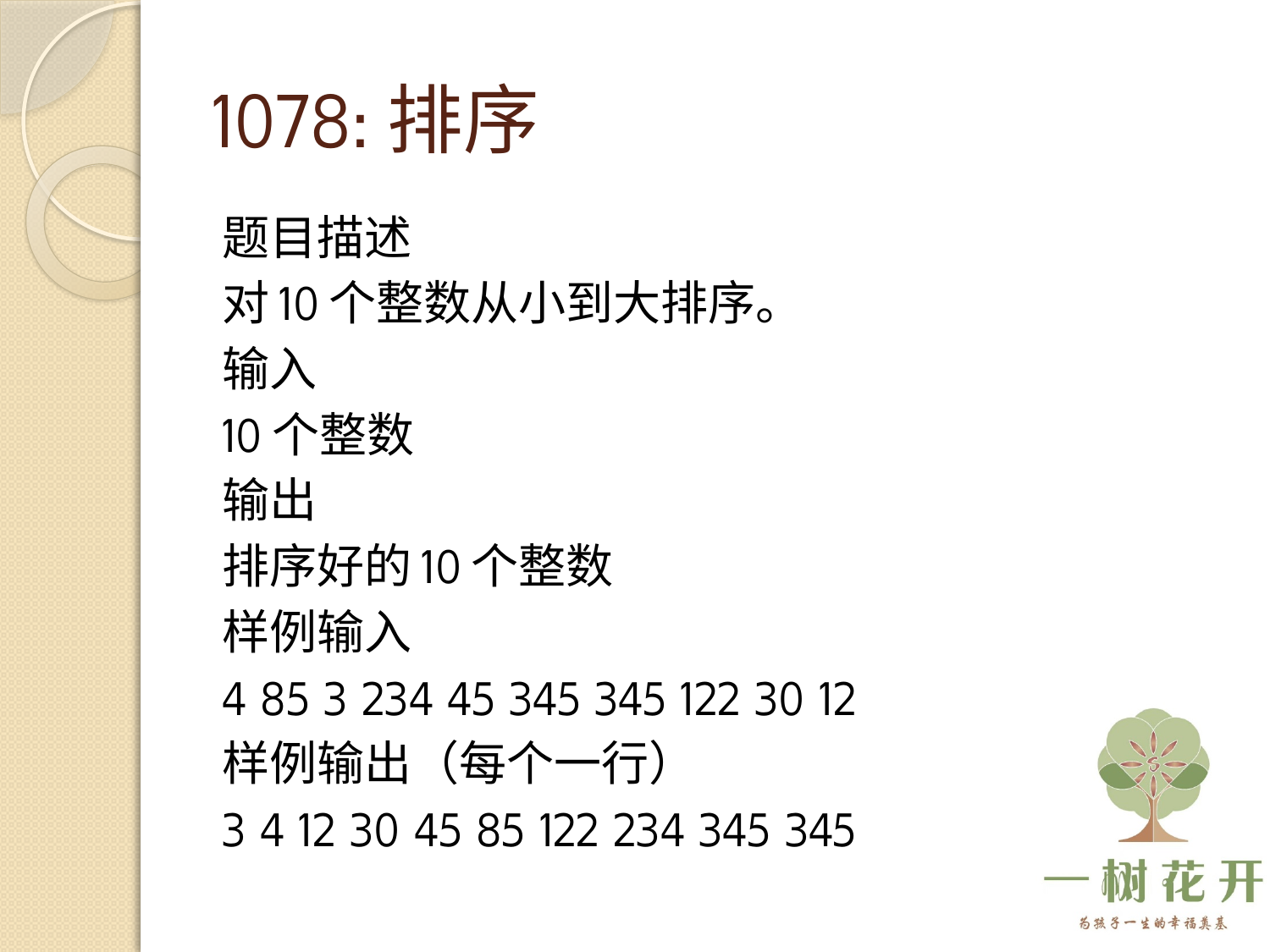

# 1078:排序
题目描述
对10个整数从小到大排序。
输入
10个整数
输出
排序好的10个整数
样例输入
4 85 3 234 45 345 345 122 30 12
样例输出（每个一行）
3 4 12 30 45 85 122 234 345 345